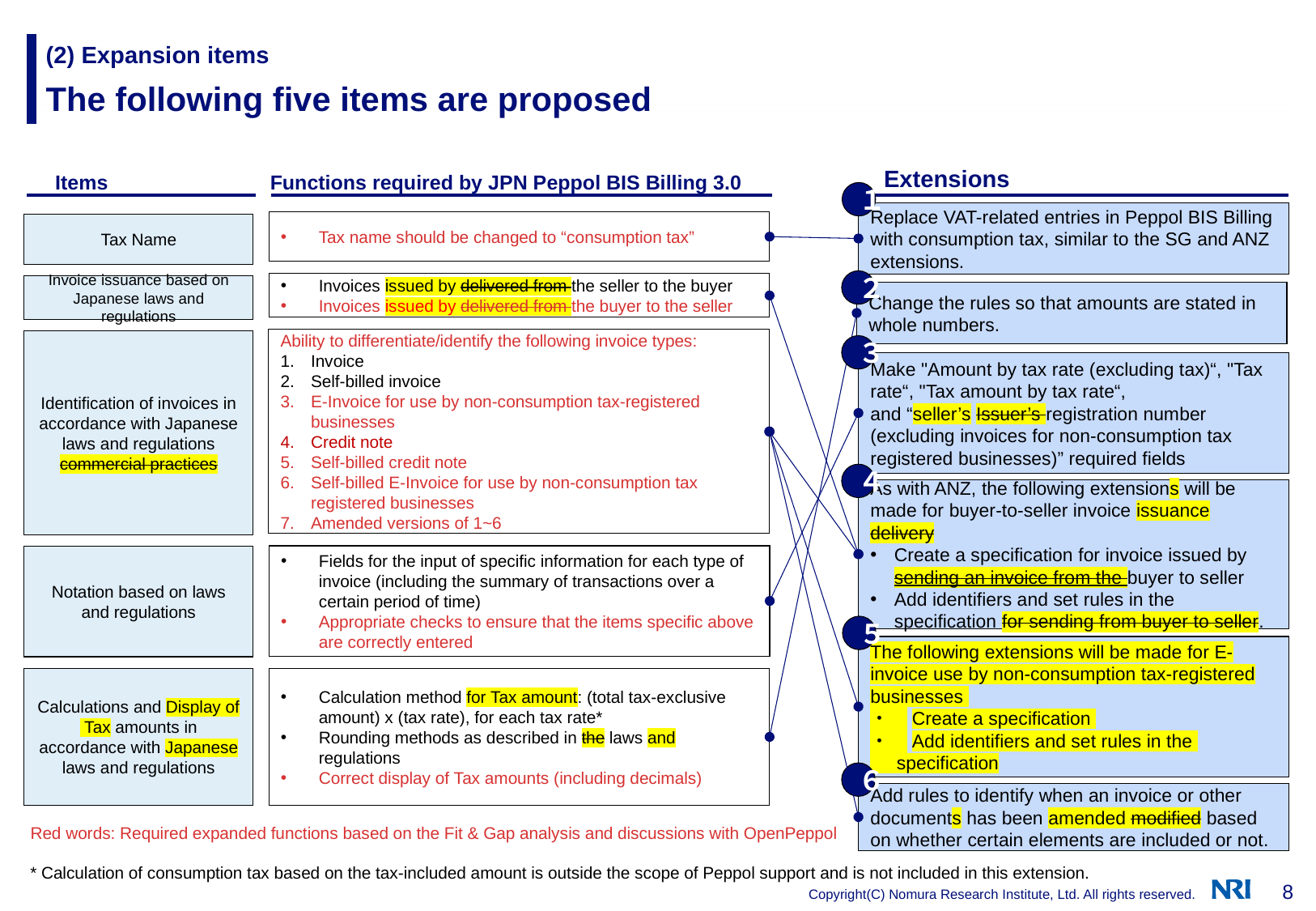

# (2) Expansion items
The following five items are proposed
Extensions
Items
Functions required by JPN Peppol BIS Billing 3.0
１
Replace VAT-related entries in Peppol BIS Billing with consumption tax, similar to the SG and ANZ extensions.
Tax name should be changed to “consumption tax”
Tax Name
Invoices issued by delivered from the seller to the buyer
Invoices issued by delivered from the buyer to the seller
Invoice issuance based on Japanese laws and regulations
Ability to differentiate/identify the following invoice types:
Invoice
Self-billed invoice
E-Invoice for use by non-consumption tax-registered businesses
Credit note
Self-billed credit note
Self-billed E-Invoice for use by non-consumption tax registered businesses
Amended versions of 1~6
Identification of invoices in accordance with Japanese laws and regulations commercial practices
Fields for the input of specific information for each type of invoice (including the summary of transactions over a certain period of time)
Appropriate checks to ensure that the items specific above are correctly entered
Notation based on laws and regulations
Calculations and Display of  Tax amounts in accordance with Japanese laws and regulations
Calculation method for Tax amount: (total tax-exclusive amount) x (tax rate), for each tax rate*
Rounding methods as described in the laws and regulations
Correct display of Tax amounts (including decimals)
２
Change the rules so that amounts are stated in whole numbers.
３
Make "Amount by tax rate (excluding tax)“, "Tax rate“, "Tax amount by tax rate“,
and “seller’s Issuer’s registration number (excluding invoices for non-consumption tax registered businesses)” required fields
４
As with ANZ, the following extensions will be made for buyer-to-seller invoice issuance delivery
Create a specification for invoice issued by sending an invoice from the buyer to seller
Add identifiers and set rules in the specification for sending from buyer to seller.
５
The following extensions will be made for E-invoice use by non-consumption tax-registered businesses
・　Create a specification
・　Add identifiers and set rules in the
     specification
６
Add rules to identify when an invoice or other documents has been amended modified based on whether certain elements are included or not.
Red words: Required expanded functions based on the Fit & Gap analysis and discussions with OpenPeppol
* Calculation of consumption tax based on the tax-included amount is outside the scope of Peppol support and is not included in this extension.